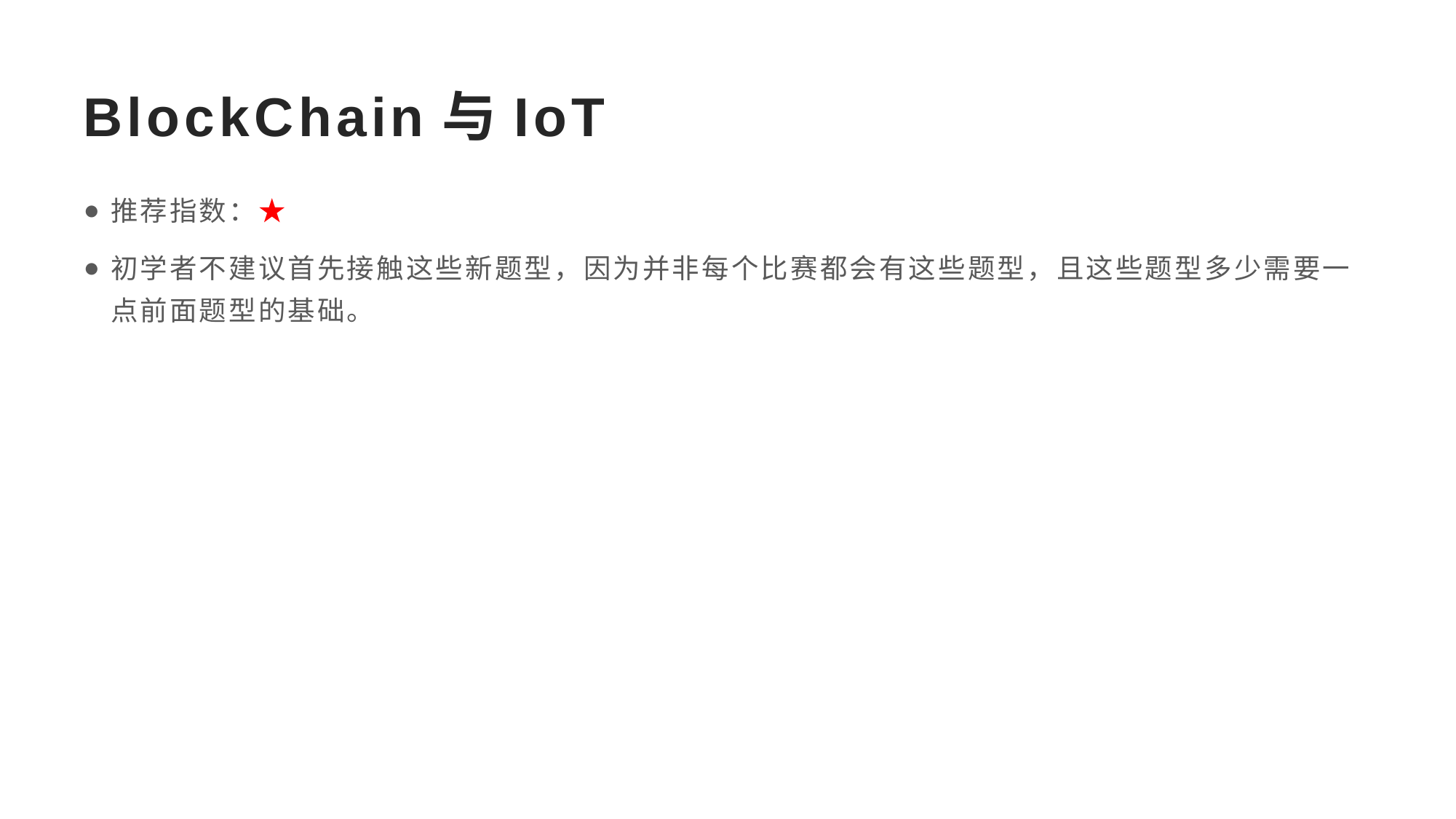

# BlockChain与IoT
推荐指数：★
初学者不建议首先接触这些新题型，因为并非每个比赛都会有这些题型，且这些题型多少需要一点前面题型的基础。